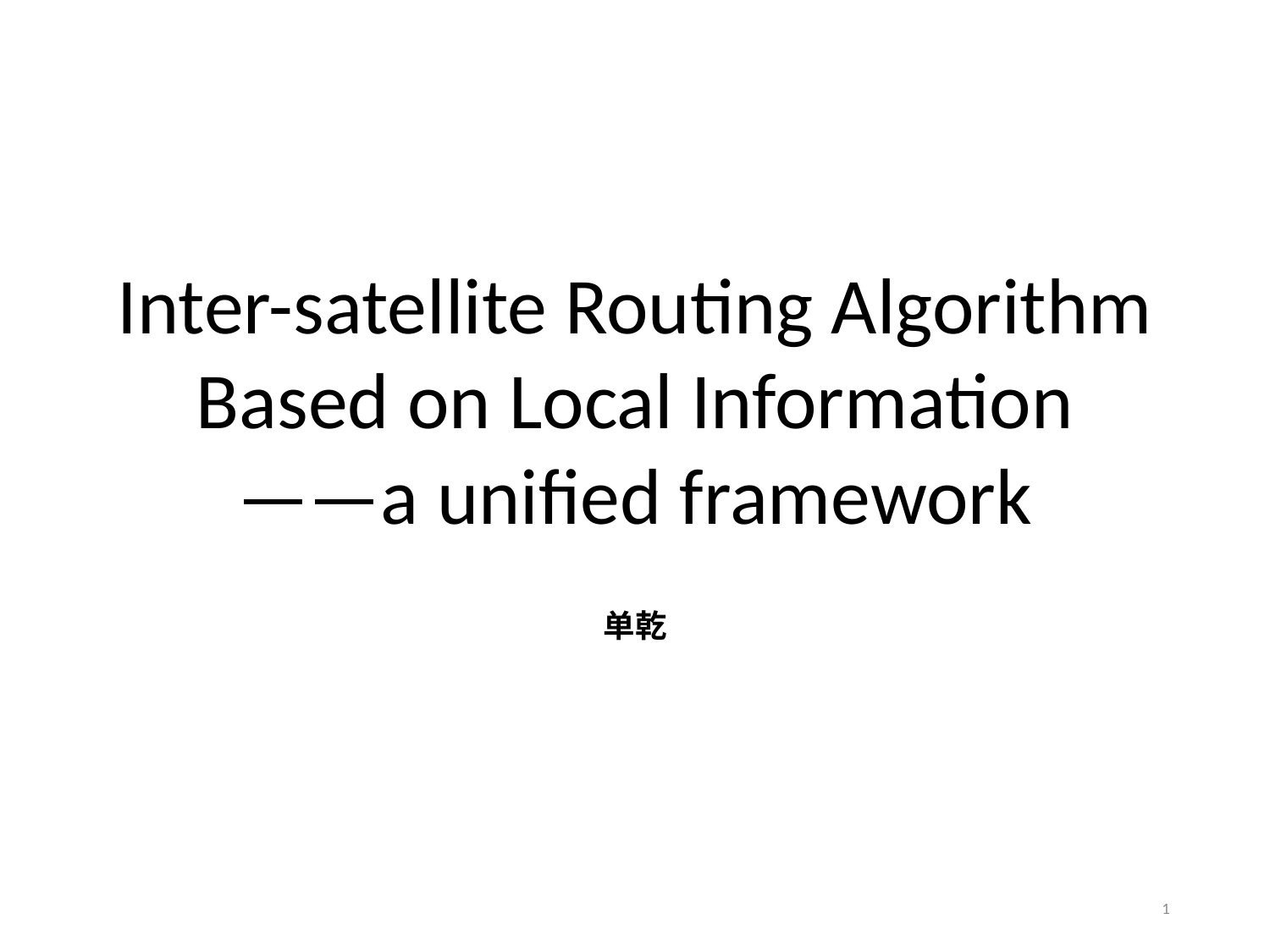

# Inter-satellite Routing Algorithm Based on Local Information ——a unified framework
单乾
1